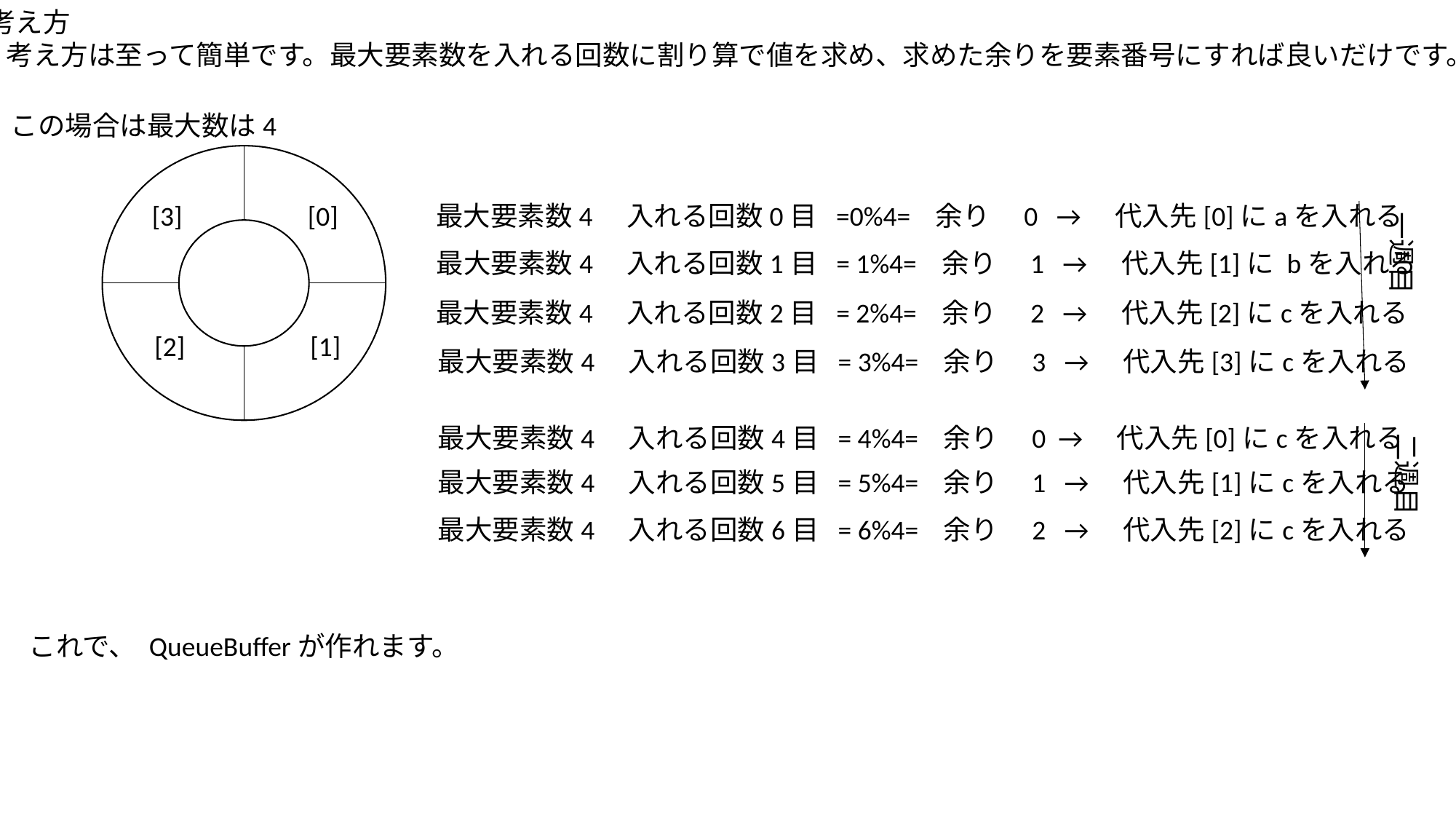

・考え方
　考え方は至って簡単です。最大要素数を入れる回数に割り算で値を求め、求めた余りを要素番号にすれば良いだけです。
この場合は最大数は4

[3]
[0]

[1]
[2]
最大要素数4　入れる回数0目  =0%4=   余り　0   →　代入先[0]にaを入れる
一週目
最大要素数4　入れる回数1目  = 1%4=   余り　1   →　代入先[1]に bを入れる
最大要素数4　入れる回数2目  = 2%4=   余り　2   →　代入先[2]にcを入れる
最大要素数4　入れる回数3目  = 3%4=   余り　3   →　代入先[3]にcを入れる
最大要素数4　入れる回数4目  = 4%4=   余り　0  →　代入先[0]にcを入れる
二週目
最大要素数4　入れる回数5目  = 5%4=   余り　1   →　代入先[1]にcを入れる
最大要素数4　入れる回数6目  = 6%4=   余り　2   →　代入先[2]にcを入れる
これで、 QueueBufferが作れます。